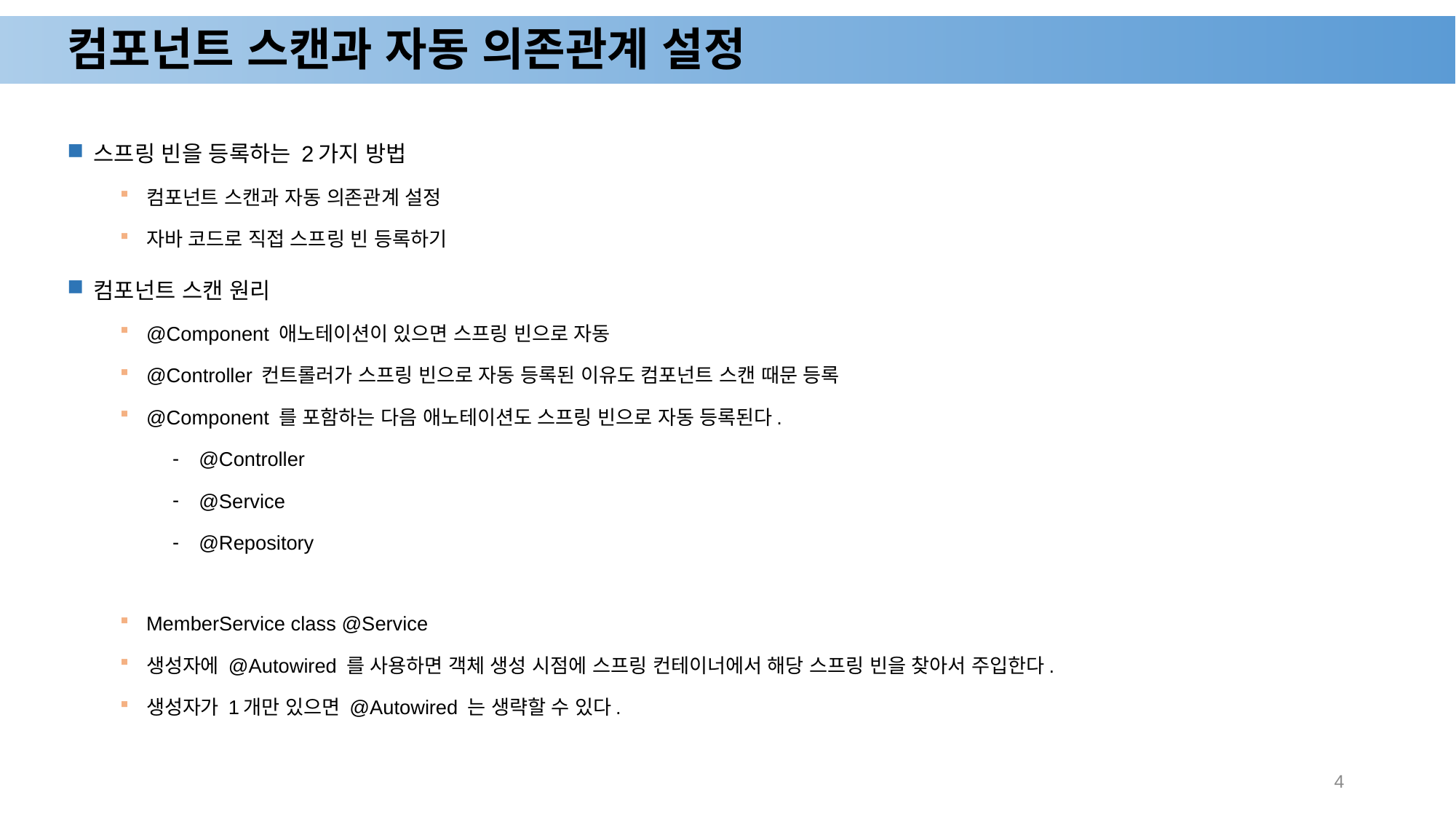

# 컴포넌트 스캔과 자동 의존관계 설정
스프링 빈을 등록하는 2가지 방법
컴포넌트 스캔과 자동 의존관계 설정
자바 코드로 직접 스프링 빈 등록하기
컴포넌트 스캔 원리
@Component 애노테이션이 있으면 스프링 빈으로 자동
@Controller 컨트롤러가 스프링 빈으로 자동 등록된 이유도 컴포넌트 스캔 때문 등록
@Component 를 포함하는 다음 애노테이션도 스프링 빈으로 자동 등록된다.
@Controller
@Service
@Repository

MemberService class @Service
생성자에 @Autowired 를 사용하면 객체 생성 시점에 스프링 컨테이너에서 해당 스프링 빈을 찾아서 주입한다.
생성자가 1개만 있으면 @Autowired 는 생략할 수 있다.
4